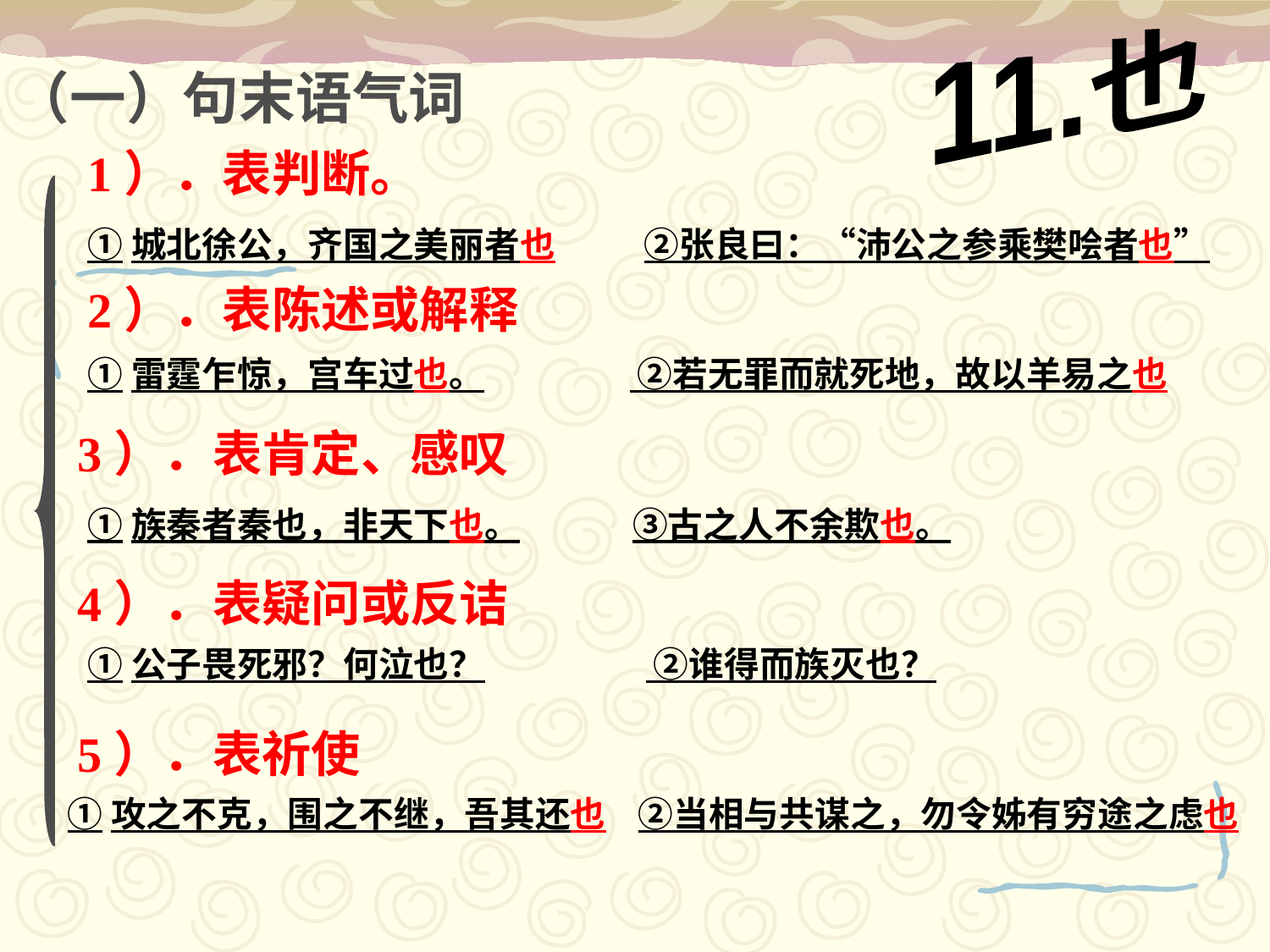

11.也
（一）句末语气词
1）．表判断。

①城北徐公，齐国之美丽者也           ②张良曰：“沛公之参乘樊哙者也”
2）．表陈述或解释
①雷霆乍惊，宫车过也。                   ②若无罪而就死地，故以羊易之也
3）．表肯定、感叹

①族秦者秦也，非天下也。              ③古之人不余欺也。
4）．表疑问或反诘

①公子畏死邪？何泣也？                     ②谁得而族灭也？
5）．表祈使

①攻之不克，围之不继，吾其还也    ②当相与共谋之，勿令姊有穷途之虑也